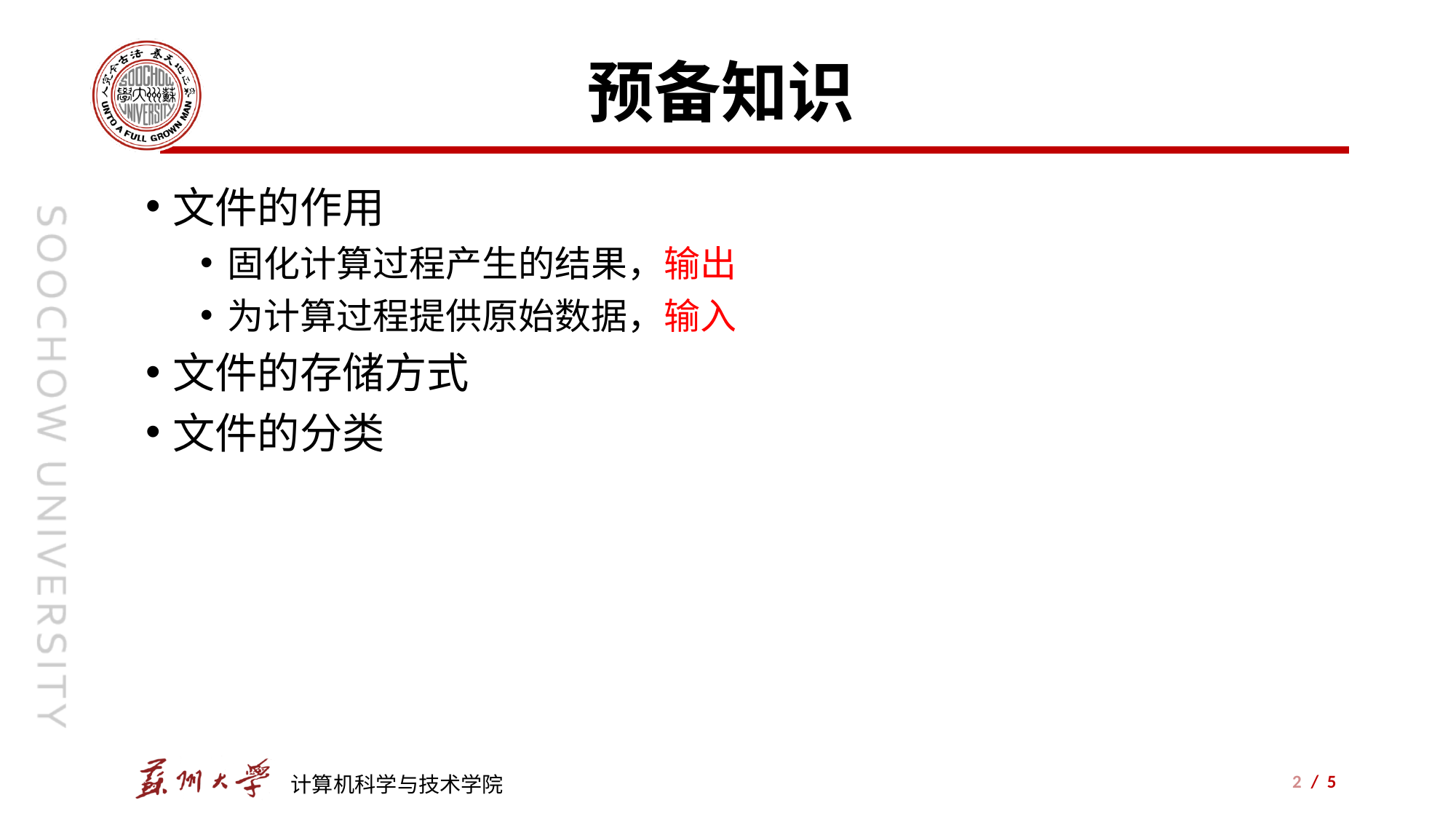

# 预备知识
文件的作用
固化计算过程产生的结果，输出
为计算过程提供原始数据，输入
文件的存储方式
文件的分类
2